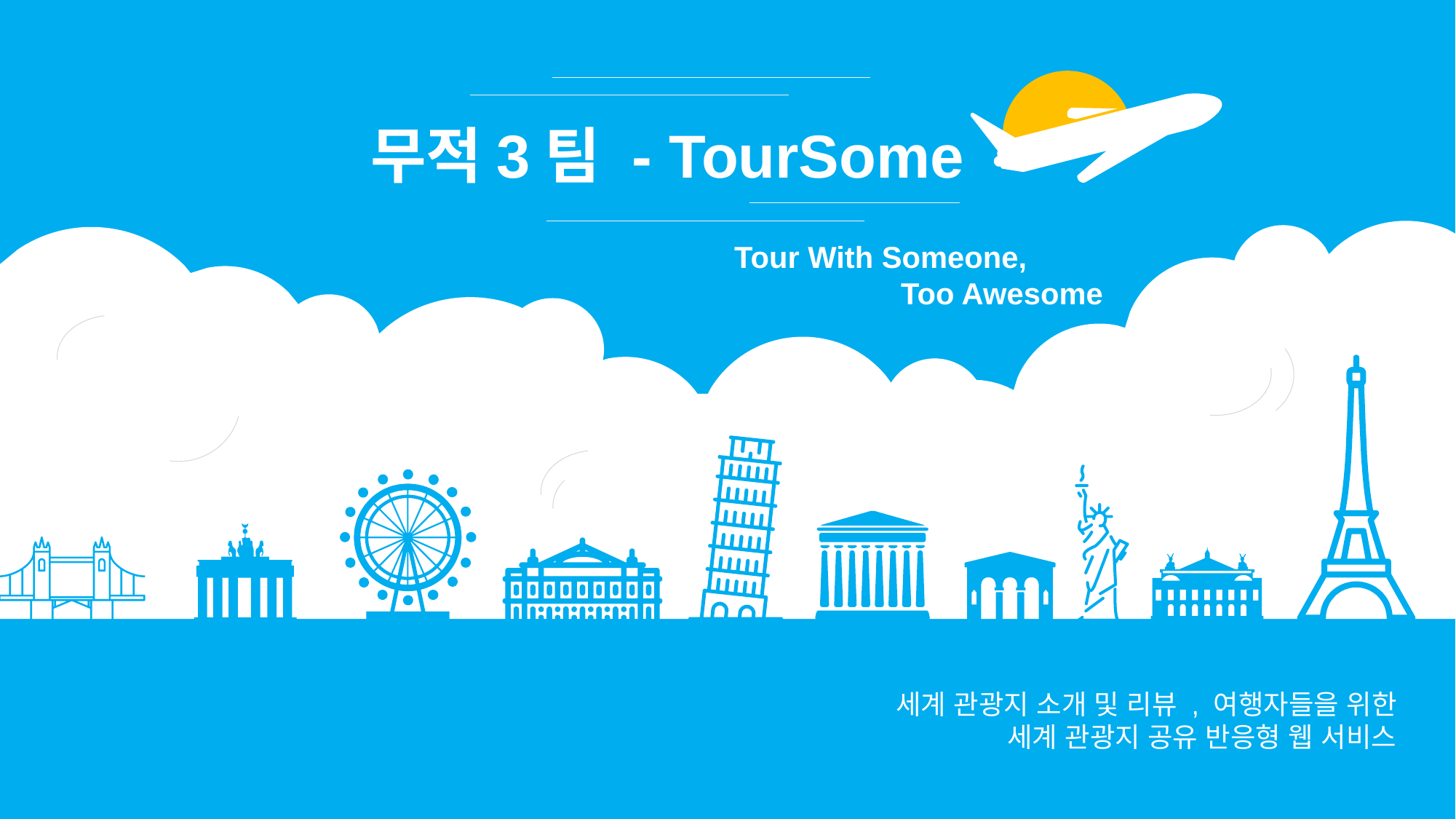

무적3팀 - TourSome

Tour With Someone,
                            Too Awesome
세계 관광지 소개 및 리뷰 , 여행자들을 위한 세계 관광지 공유 반응형 웹 서비스